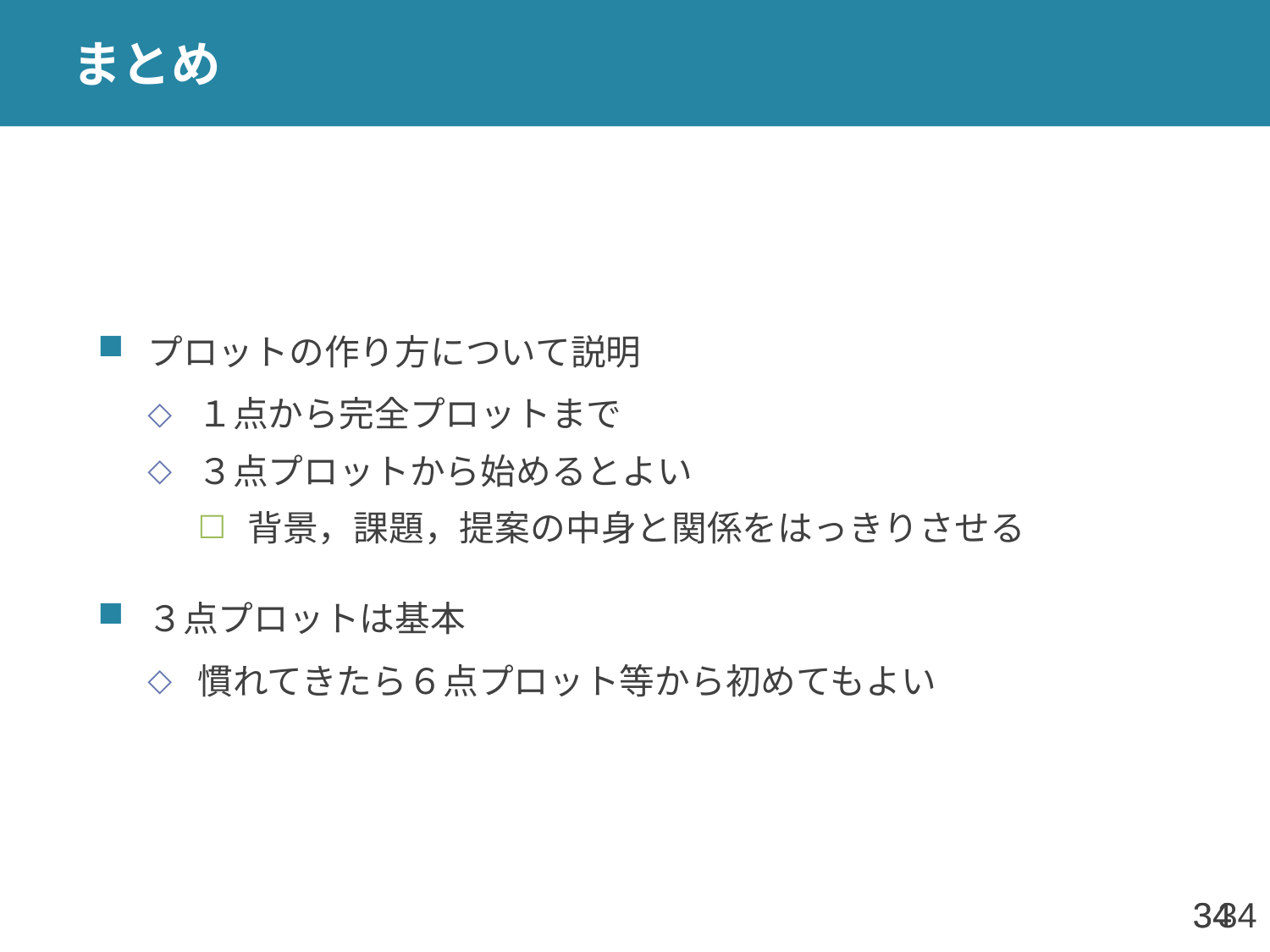

# まとめ
プロットの作り方について説明
１点から完全プロットまで
３点プロットから始めるとよい
背景，課題，提案の中身と関係をはっきりさせる
３点プロットは基本
慣れてきたら６点プロット等から初めてもよい
34